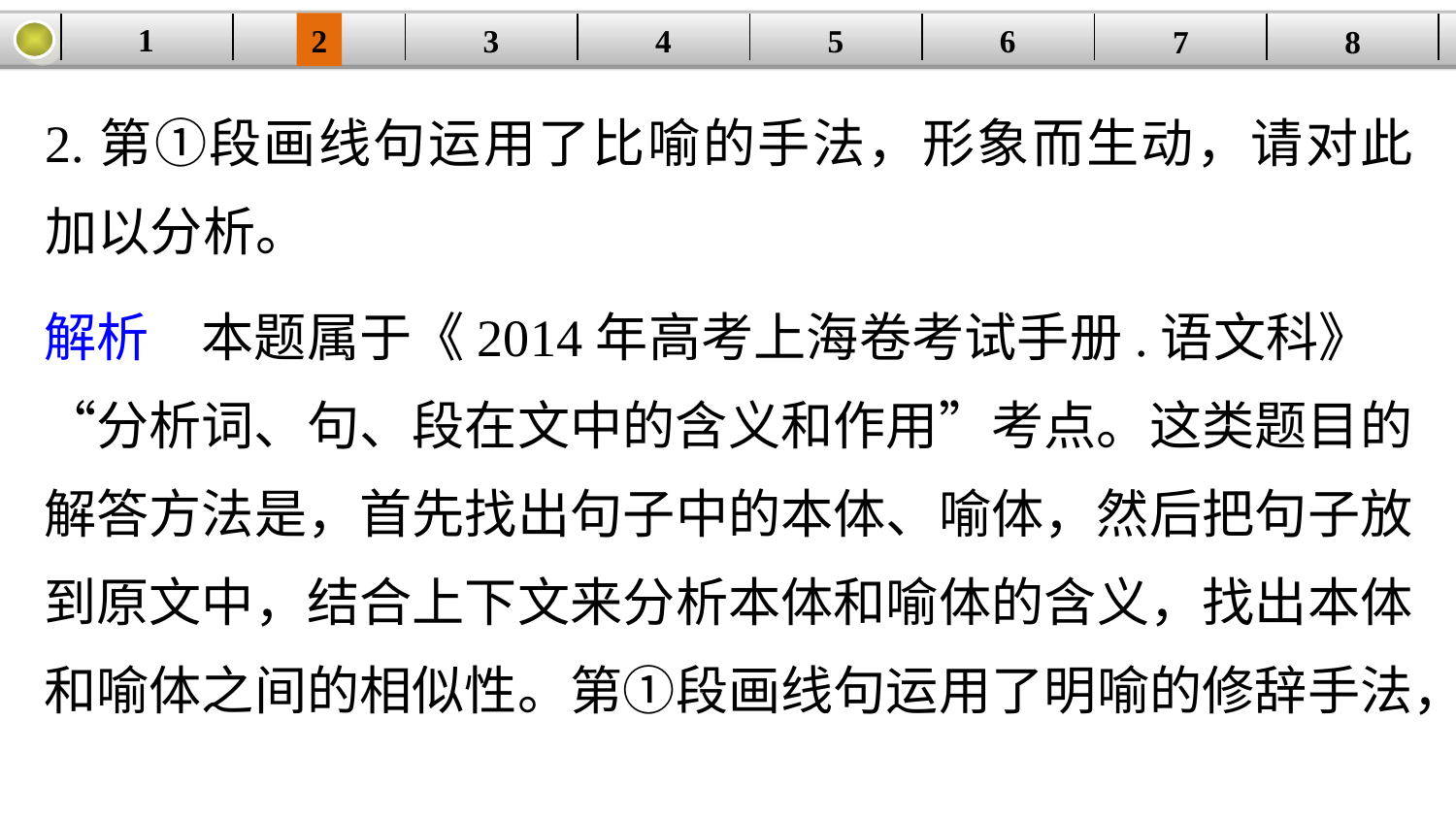

1
2
3
4
|  |  |  |  |  |  |  |  |
| --- | --- | --- | --- | --- | --- | --- | --- |
5
6
7
8

2.第①段画线句运用了比喻的手法，形象而生动，请对此加以分析。
解析　本题属于《2014年高考上海卷考试手册.语文科》“分析词、句、段在文中的含义和作用”考点。这类题目的解答方法是，首先找出句子中的本体、喻体，然后把句子放到原文中，结合上下文来分析本体和喻体的含义，找出本体和喻体之间的相似性。第①段画线句运用了明喻的修辞手法，